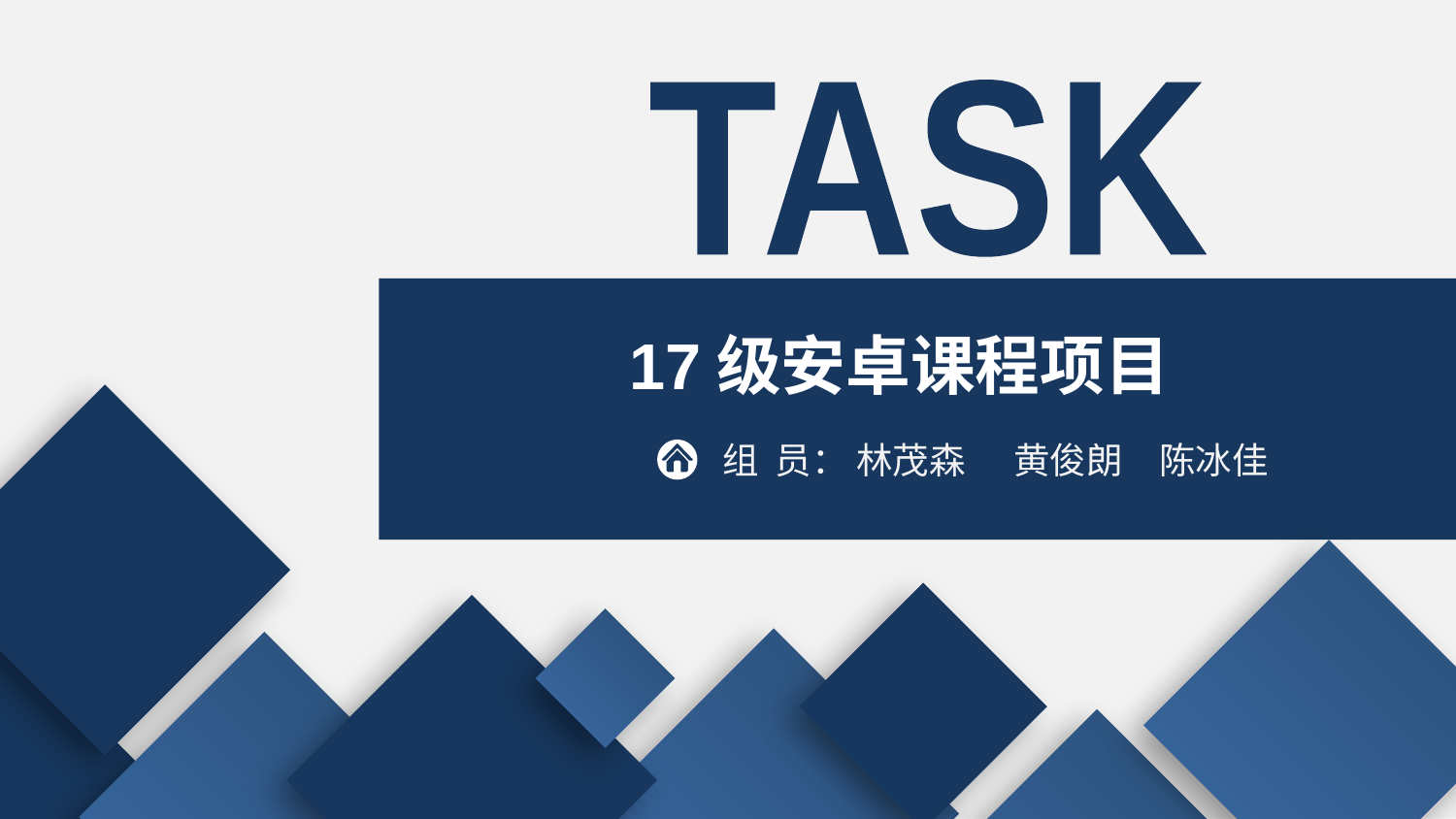

TASK

17级安卓课程项目
组  员： 林茂森	黄俊朗	陈冰佳